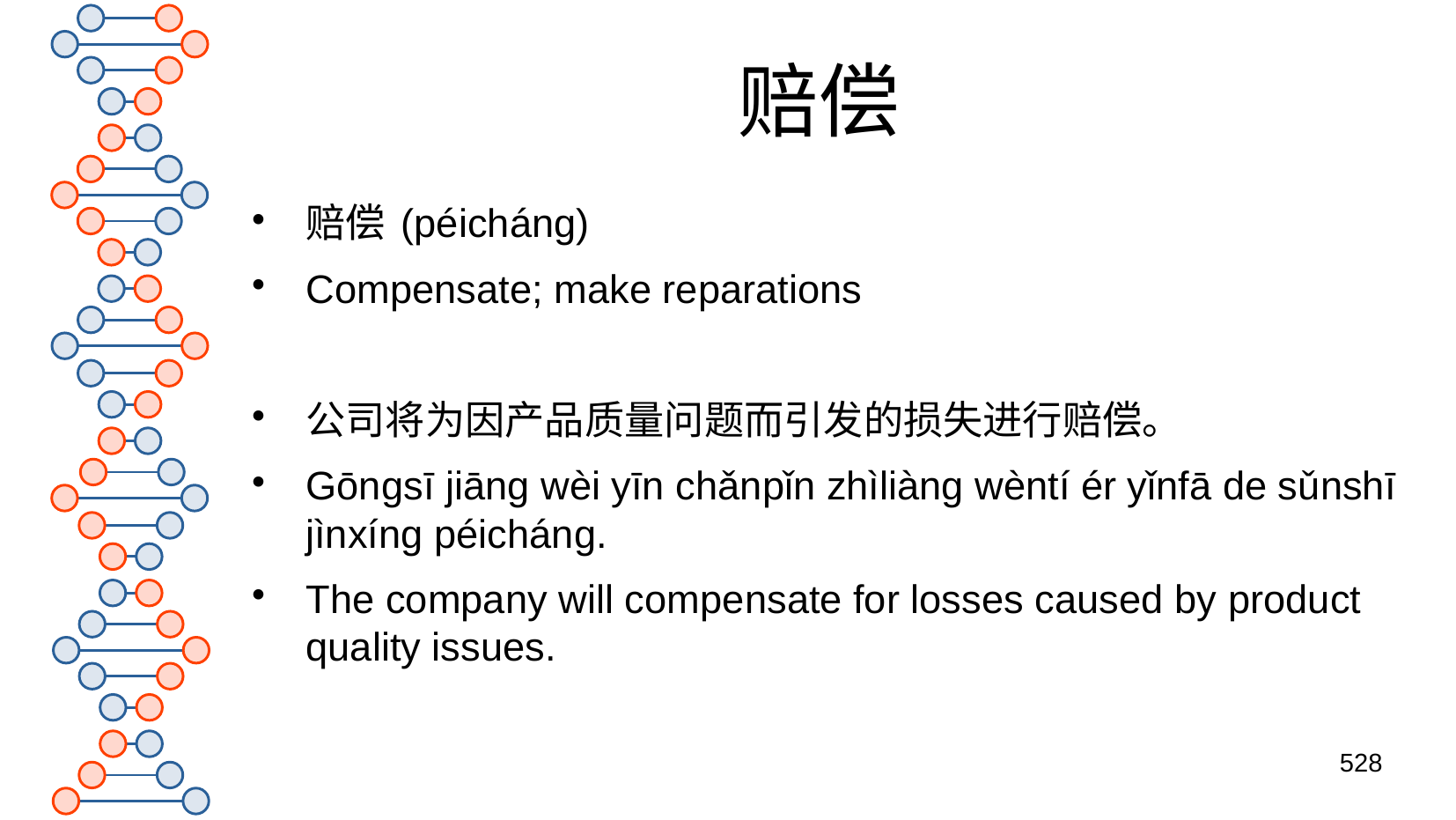

# 赔偿
赔偿 (péicháng)
Compensate; make reparations

公司将为因产品质量问题而引发的损失进行赔偿。
Gōngsī jiāng wèi yīn chǎnpǐn zhìliàng wèntí ér yǐnfā de sǔnshī jìnxíng péicháng.
The company will compensate for losses caused by product quality issues.
528